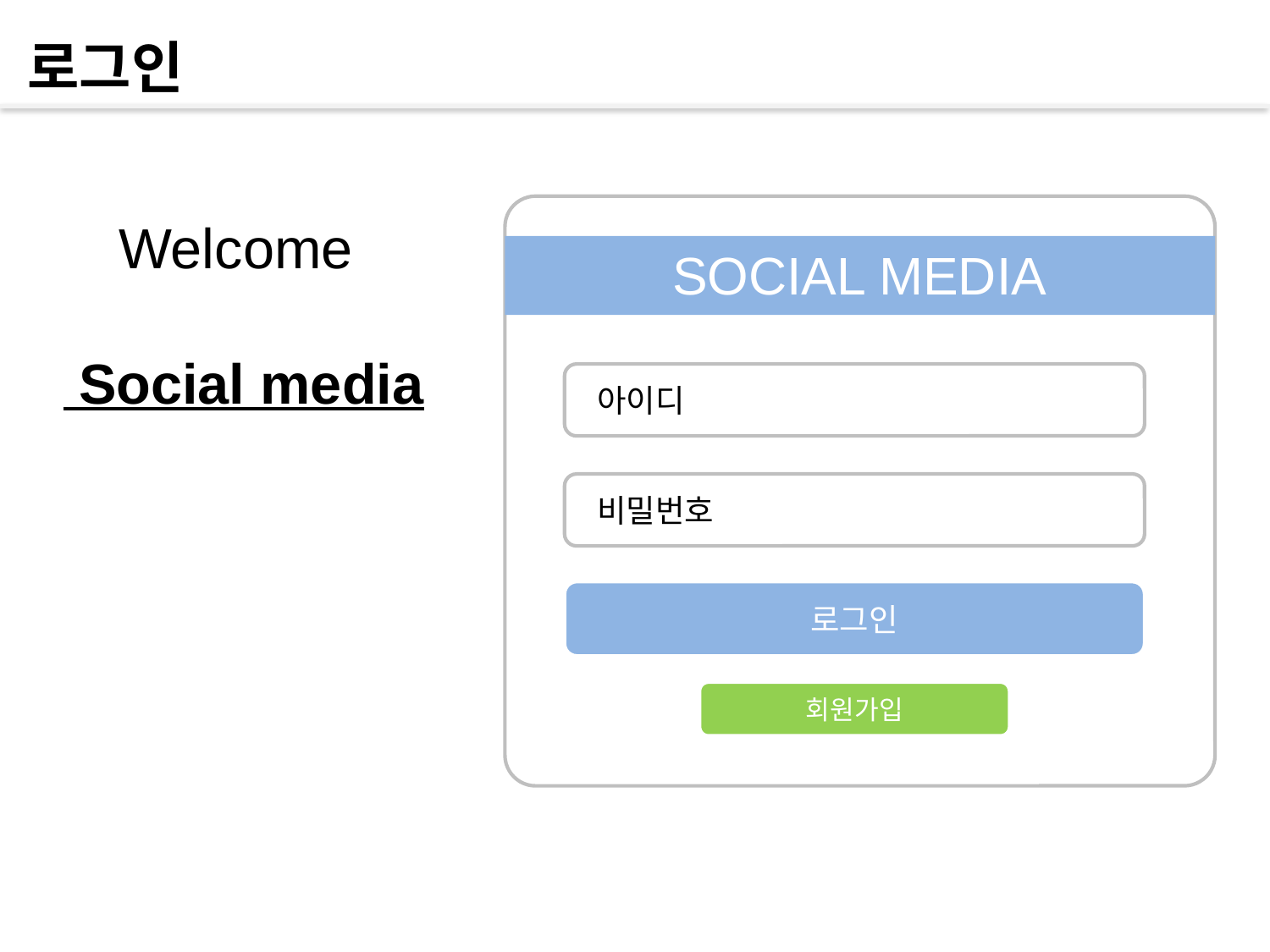

로그인

Welcome

 Social media

SOCIAL MEDIA
 아이디
 비밀번호
로그인
회원가입